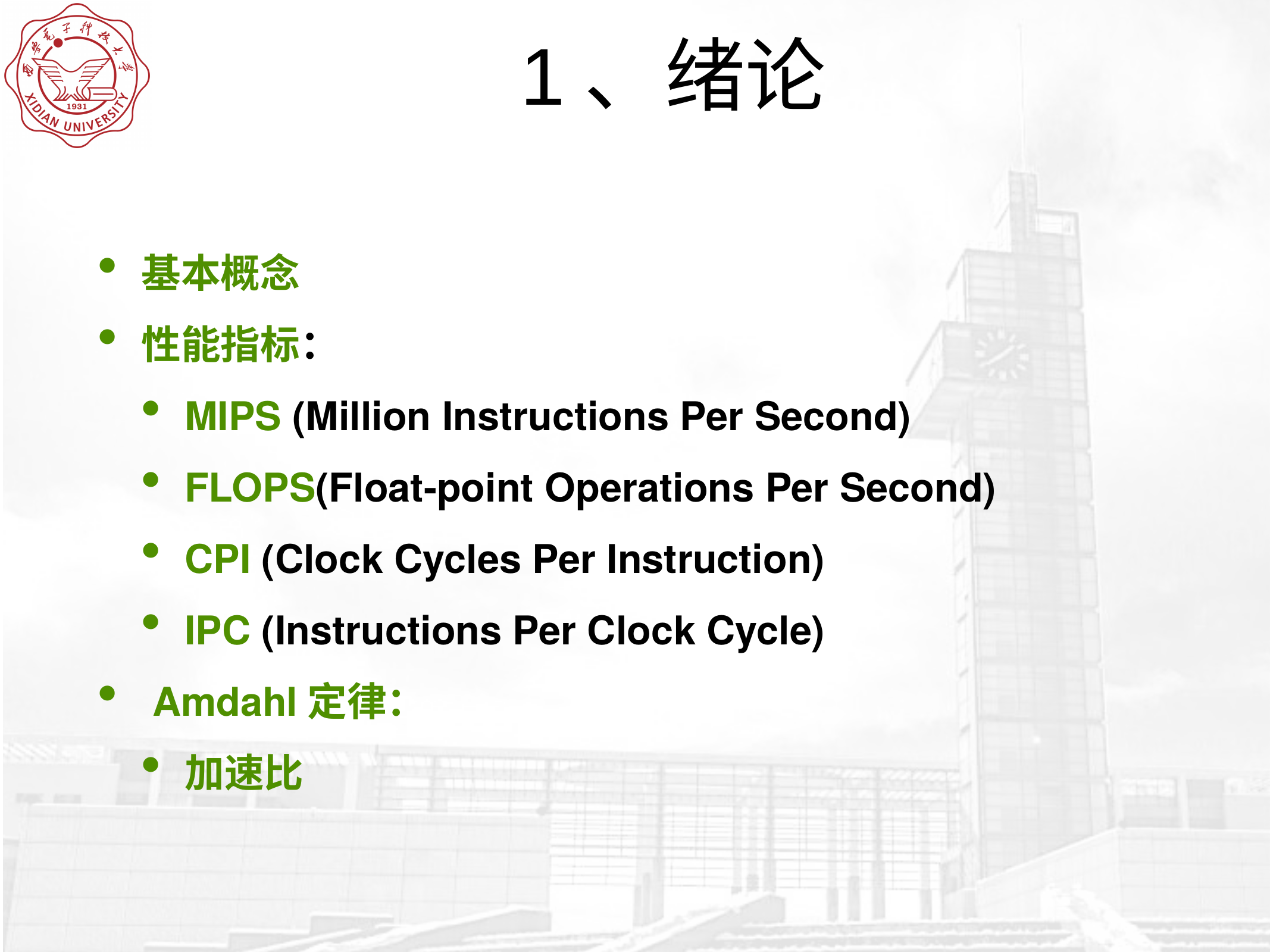

# 1、绪论
基本概念
性能指标：
MIPS (Million Instructions Per Second)
FLOPS(Float-point Operations Per Second)
CPI (Clock Cycles Per Instruction)
IPC (Instructions Per Clock Cycle)
 Amdahl定律：
加速比